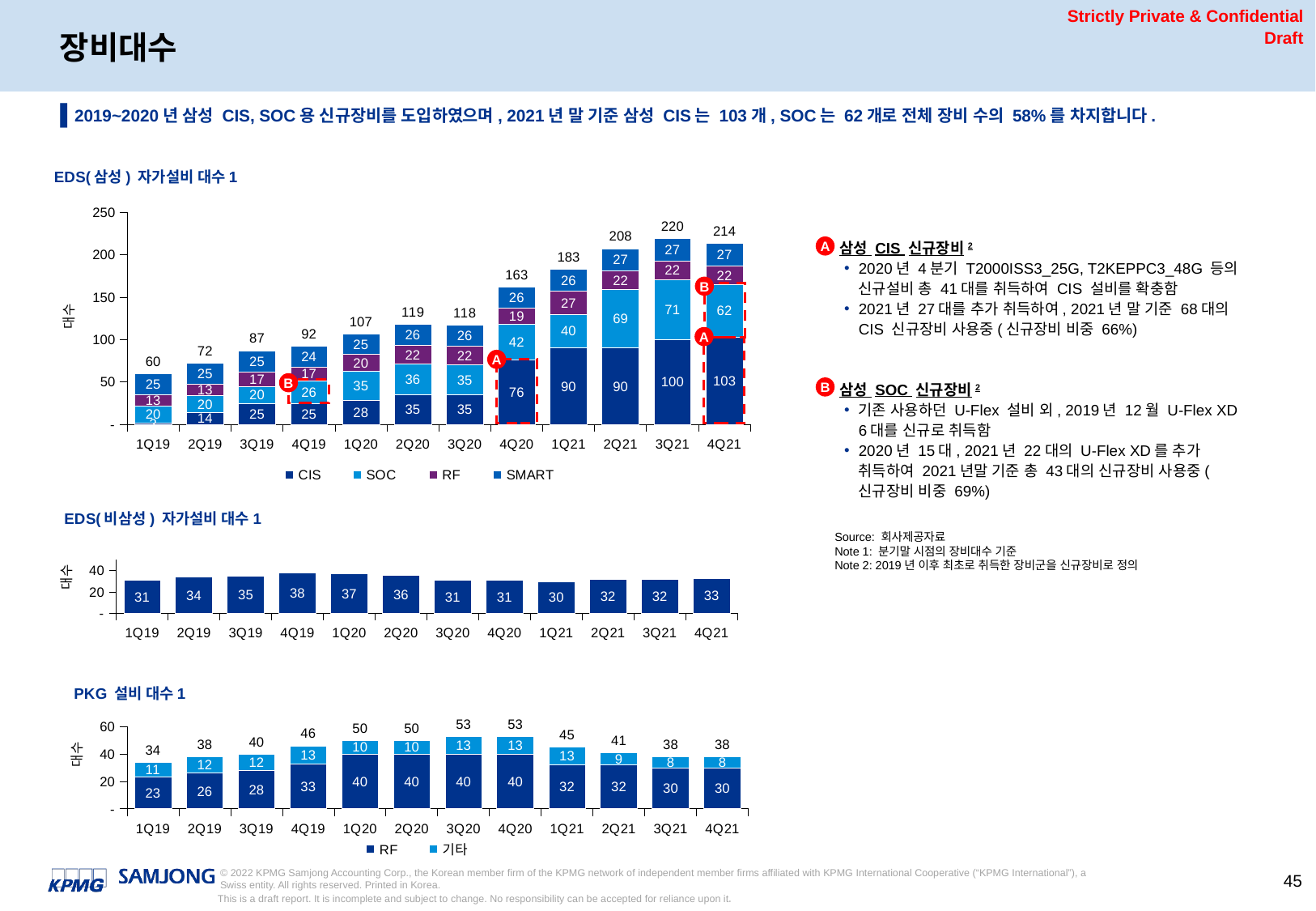

# 장비대수
▌2019~2020년 삼성 CIS, SOC용 신규장비를 도입하였으며, 2021년 말 기준 삼성 CIS는 103개, SOC는 62개로 전체 장비 수의 58%를 차지합니다.

### Chart: EDS(삼성) 자가설비 대수1

| Category | CIS | SOC | RF | SMART | 합계 |
|---|---|---|---|---|---|
| 1Q19 | 2.0 | 20.0 | 13.0 | 25.0 | 60.0 |
| 2Q19 | 14.0 | 20.0 | 13.0 | 25.0 | 72.0 |
| 3Q19 | 25.0 | 20.0 | 17.0 | 25.0 | 87.0 |
| 4Q19 | 25.0 | 26.0 | 17.0 | 24.0 | 92.0 |
| 1Q20 | 28.0 | 34.5 | 20.0 | 24.5 | 107.0 |
| 2Q20 | 35.0 | 36.0 | 22.0 | 25.5 | 118.5 |
| 3Q20 | 35.0 | 35.0 | 22.0 | 25.5 | 117.5 |
| 4Q20 | 76.0 | 42.0 | 19.0 | 25.5 | 162.5 |
| 1Q21 | 90.0 | 40.0 | 27.0 | 26.0 | 183.0 |
| 2Q21 | 90.0 | 69.0 | 22.0 | 26.5 | 207.5 |
| 3Q21 | 100.0 | 71.0 | 22.0 | 26.5 | 219.5 |
| 4Q21 | 103.0 | 62.0 | 22.0 | 26.5 | 213.5 |
A
삼성 CIS 신규장비2
2020년 4분기 T2000ISS3_25G, T2KEPPC3_48G 등의 신규설비 총 41대를 취득하여 CIS 설비를 확충함
2021년 27대를 추가 취득하여, 2021년 말 기준 68대의 CIS 신규장비 사용중(신규장비 비중 66%)

삼성 SOC 신규장비2
기존 사용하던 U-Flex 설비 외, 2019년 12월 U-Flex XD 6대를 신규로 취득함
2020년 15대, 2021년 22대의 U-Flex XD를 추가 취득하여 2021년말 기준 총 43대의 신규장비 사용중(신규장비 비중 69%)

B

A

A

B
B

### Chart: EDS(비삼성) 자가설비 대수1

| Category | All Product |
|---|---|
| 1Q19 | 31.0 |
| 2Q19 | 34.0 |
| 3Q19 | 35.0 |
| 4Q19 | 38.0 |
| 1Q20 | 37.0 |
| 2Q20 | 36.0 |
| 3Q20 | 31.0 |
| 4Q20 | 31.0 |
| 1Q21 | 30.0 |
| 2Q21 | 32.0 |
| 3Q21 | 32.0 |
| 4Q21 | 33.0 |
Source: 회사제공자료
Note 1: 분기말 시점의 장비대수 기준
Note 2: 2019년 이후 최초로 취득한 장비군을 신규장비로 정의

### Chart: PKG 설비 대수1

| Category | RF | 기타 | 합계 |
|---|---|---|---|
| 1Q19 | 23.0 | 11.0 | 34.0 |
| 2Q19 | 26.0 | 12.0 | 38.0 |
| 3Q19 | 28.0 | 12.0 | 40.0 |
| 4Q19 | 33.0 | 13.0 | 46.0 |
| 1Q20 | 40.0 | 10.0 | 50.0 |
| 2Q20 | 40.0 | 10.0 | 50.0 |
| 3Q20 | 40.0 | 13.0 | 53.0 |
| 4Q20 | 40.0 | 13.0 | 53.0 |
| 1Q21 | 32.0 | 13.0 | 45.0 |
| 2Q21 | 32.0 | 9.0 | 41.0 |
| 3Q21 | 30.0 | 8.0 | 38.0 |
| 4Q21 | 30.0 | 8.0 | 38.0 |